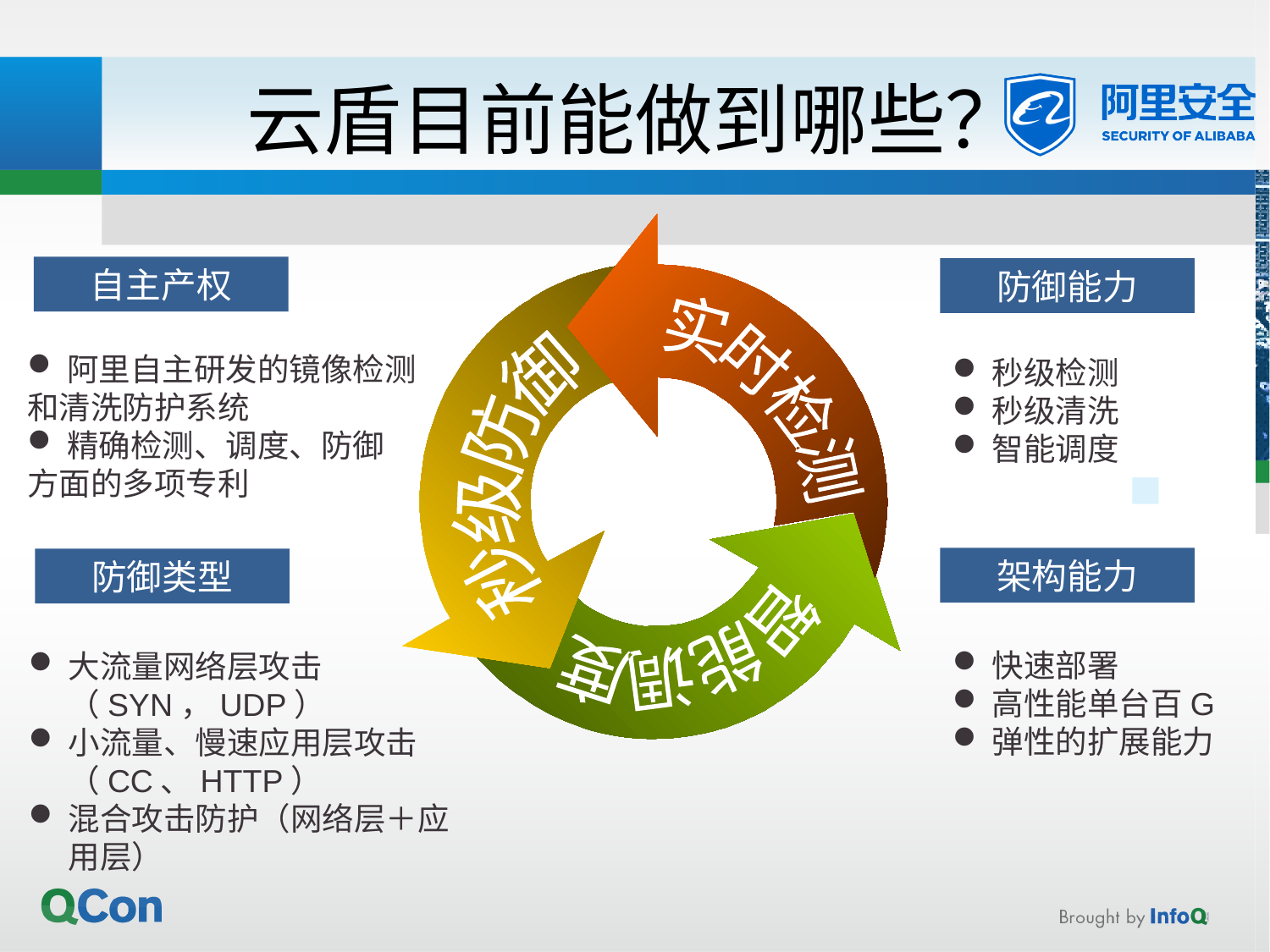

# 云盾目前能做到哪些？

实时检测
秒级防御

智能调度
自主产权
防御能力
阿里自主研发的镜像检测
和清洗防护系统
精确检测、调度、防御
方面的多项专利
秒级检测
秒级清洗
智能调度

架构能力
防御类型
快速部署
高性能单台百G
弹性的扩展能力
大流量网络层攻击（SYN，UDP）
小流量、慢速应用层攻击（CC、HTTP）
混合攻击防护（网络层＋应用层）